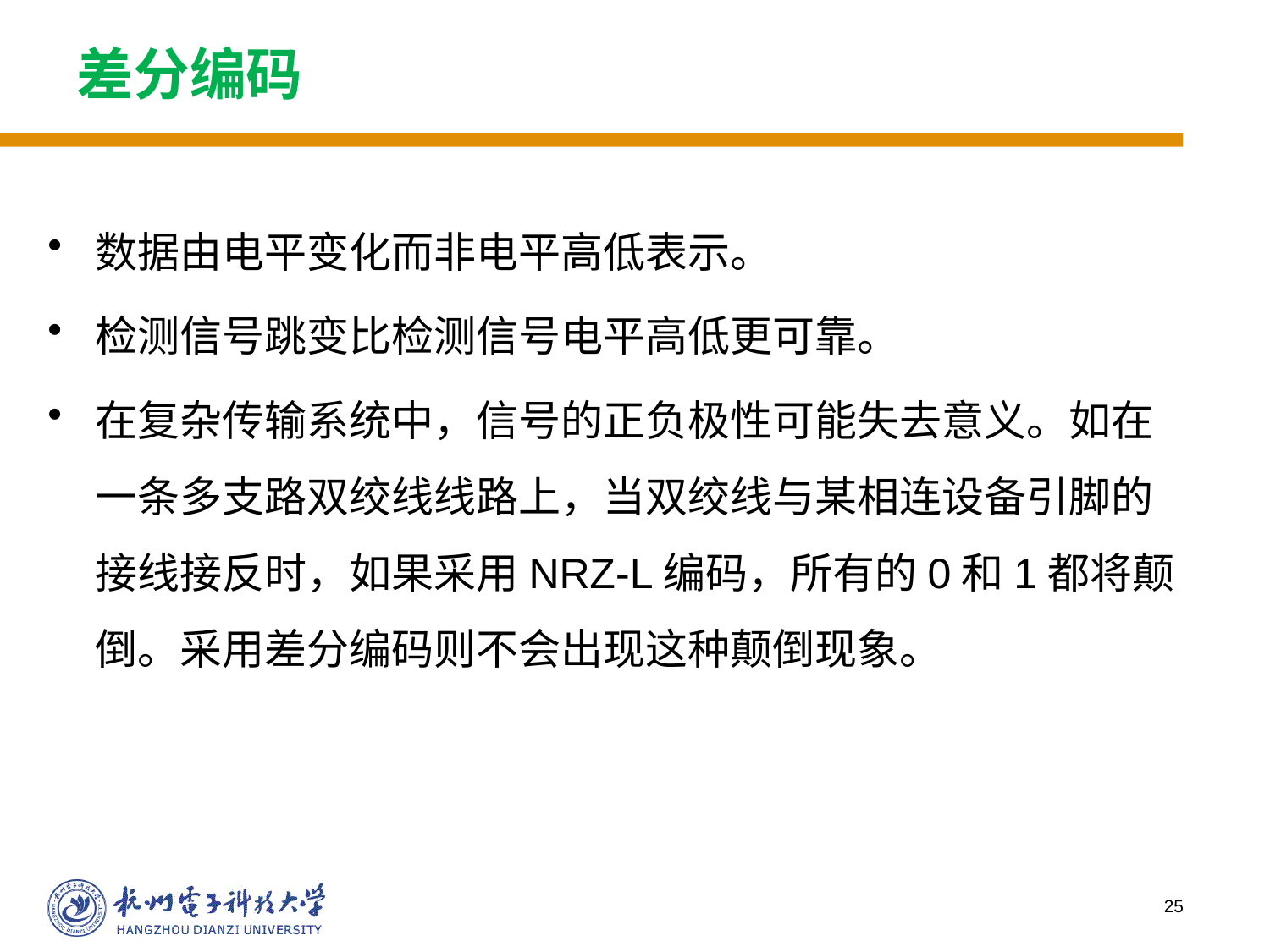

差分编码
数据由电平变化而非电平高低表示。
检测信号跳变比检测信号电平高低更可靠。
在复杂传输系统中，信号的正负极性可能失去意义。如在一条多支路双绞线线路上，当双绞线与某相连设备引脚的接线接反时，如果采用NRZ-L编码，所有的0和1都将颠倒。采用差分编码则不会出现这种颠倒现象。

25